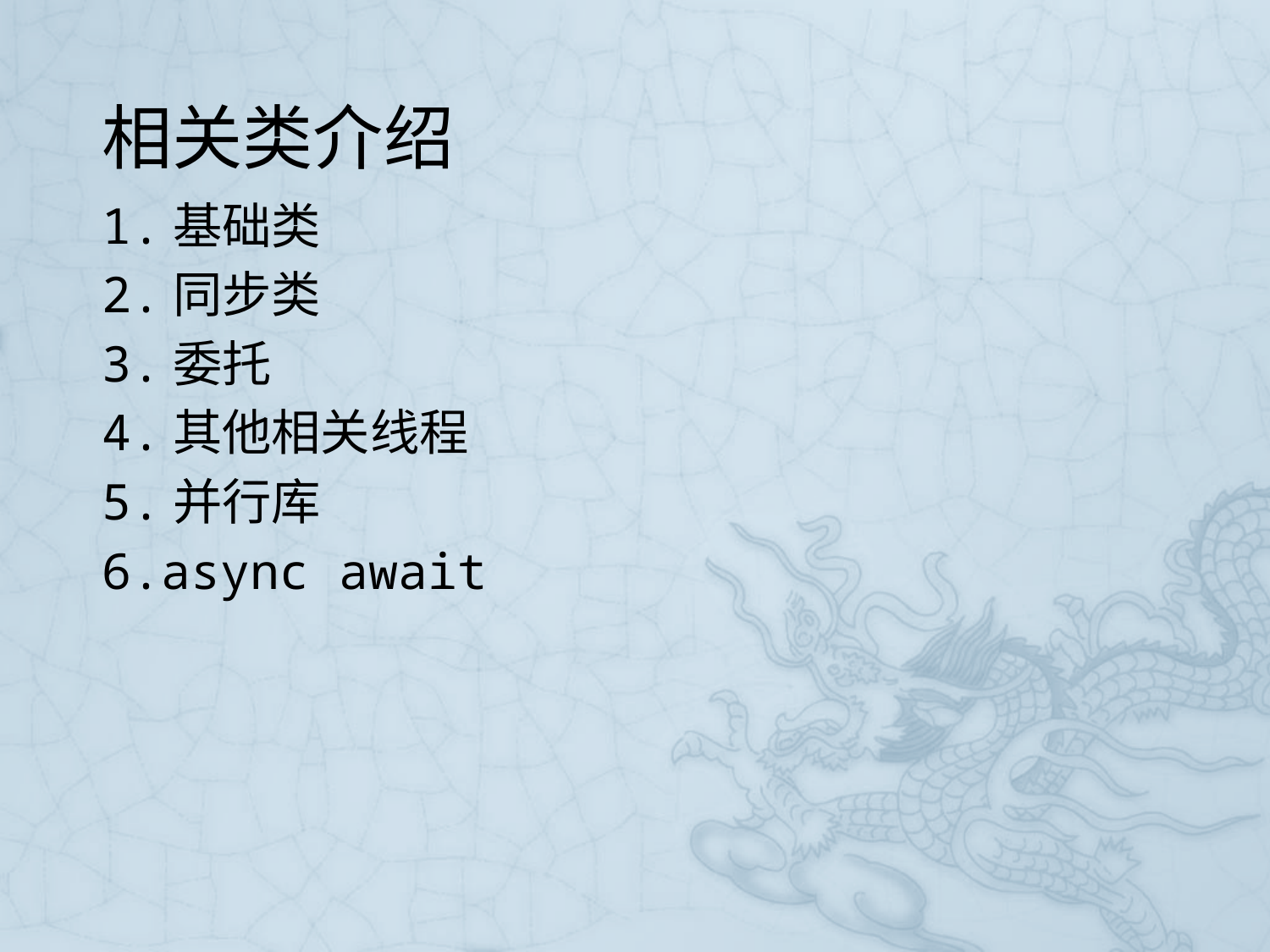

# 相关类介绍
1.基础类
2.同步类
3.委托
4.其他相关线程
5.并行库
6.async await